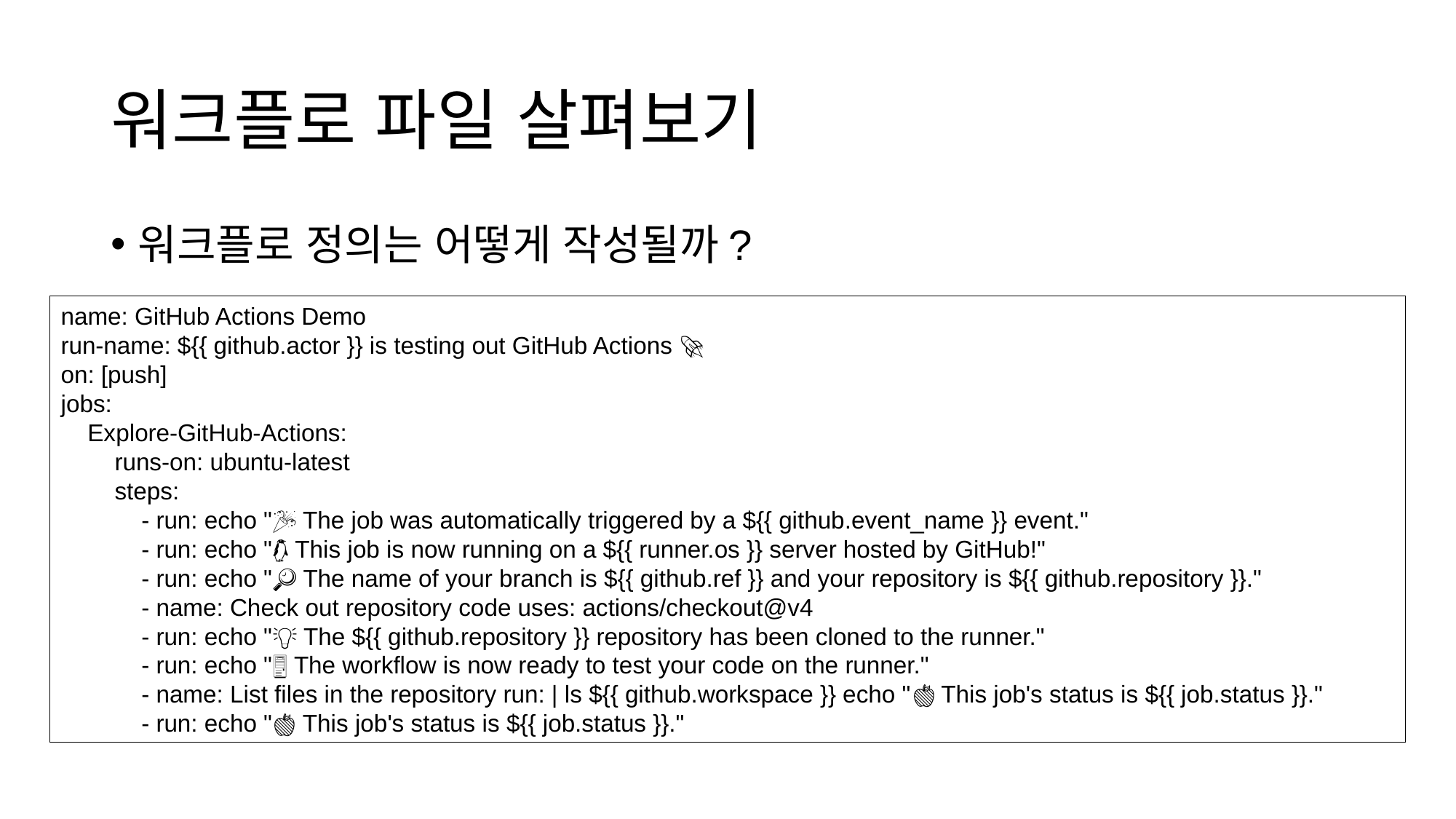

# 워크플로 파일 살펴보기
워크플로 정의는 어떻게 작성될까?
name: GitHub Actions Demo
run-name: ${{ github.actor }} is testing out GitHub Actions 🚀
on: [push]
jobs:
    Explore-GitHub-Actions:
        runs-on: ubuntu-latest
        steps:
            - run: echo "🎉 The job was automatically triggered by a ${{ github.event_name }} event."
            - run: echo "🐧 This job is now running on a ${{ runner.os }} server hosted by GitHub!"
            - run: echo "🔎 The name of your branch is ${{ github.ref }} and your repository is ${{ github.repository }}."
            - name: Check out repository code uses: actions/checkout@v4
            - run: echo "💡 The ${{ github.repository }} repository has been cloned to the runner."
            - run: echo "🖥️ The workflow is now ready to test your code on the runner."
            - name: List files in the repository run: | ls ${{ github.workspace }} echo "🍏 This job's status is ${{ job.status }}."
            - run: echo "🍏 This job's status is ${{ job.status }}."